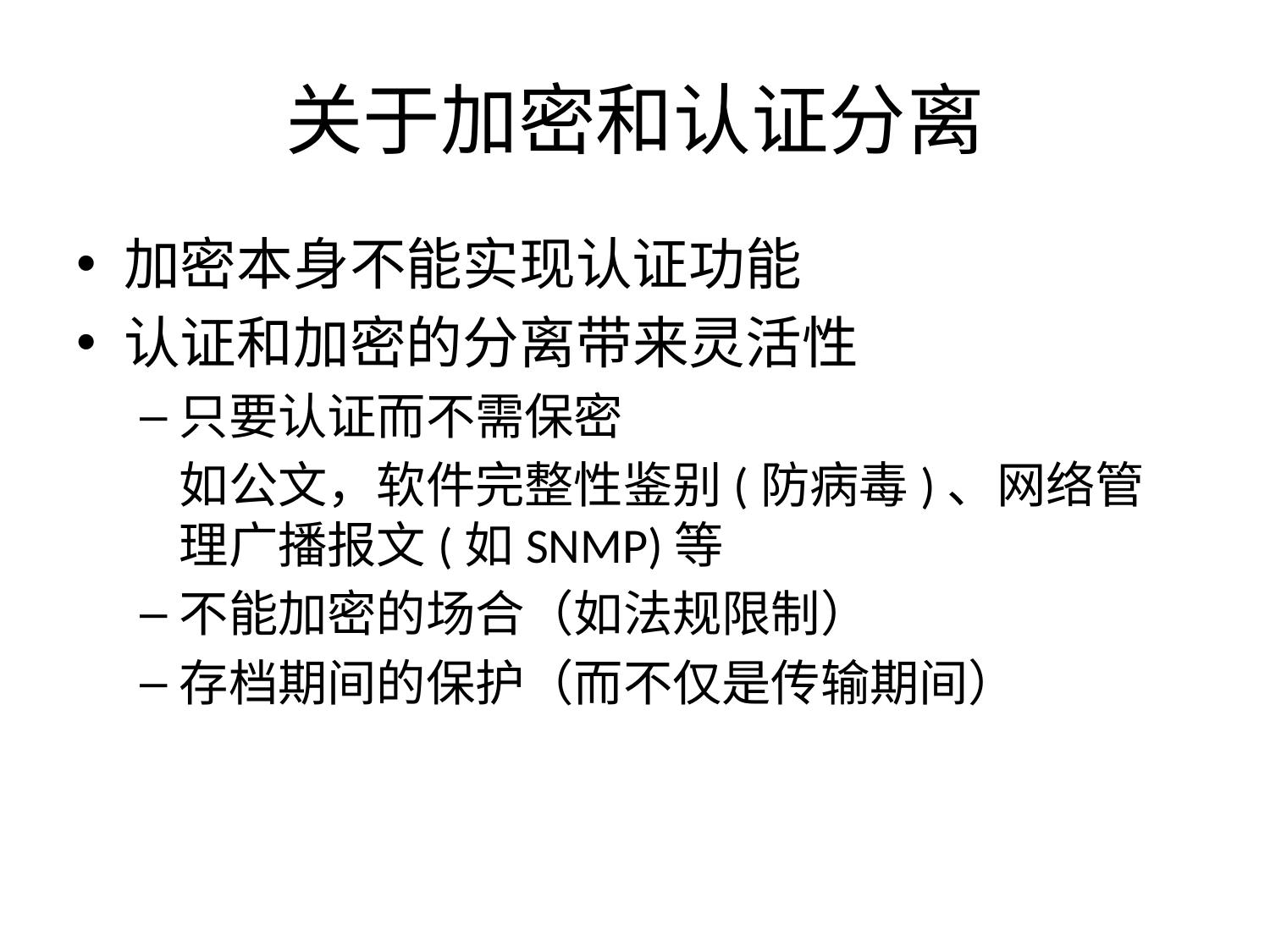

# 关于加密和认证分离
加密本身不能实现认证功能
认证和加密的分离带来灵活性
只要认证而不需保密
	如公文，软件完整性鉴别(防病毒)、网络管理广播报文(如SNMP)等
不能加密的场合（如法规限制）
存档期间的保护（而不仅是传输期间）